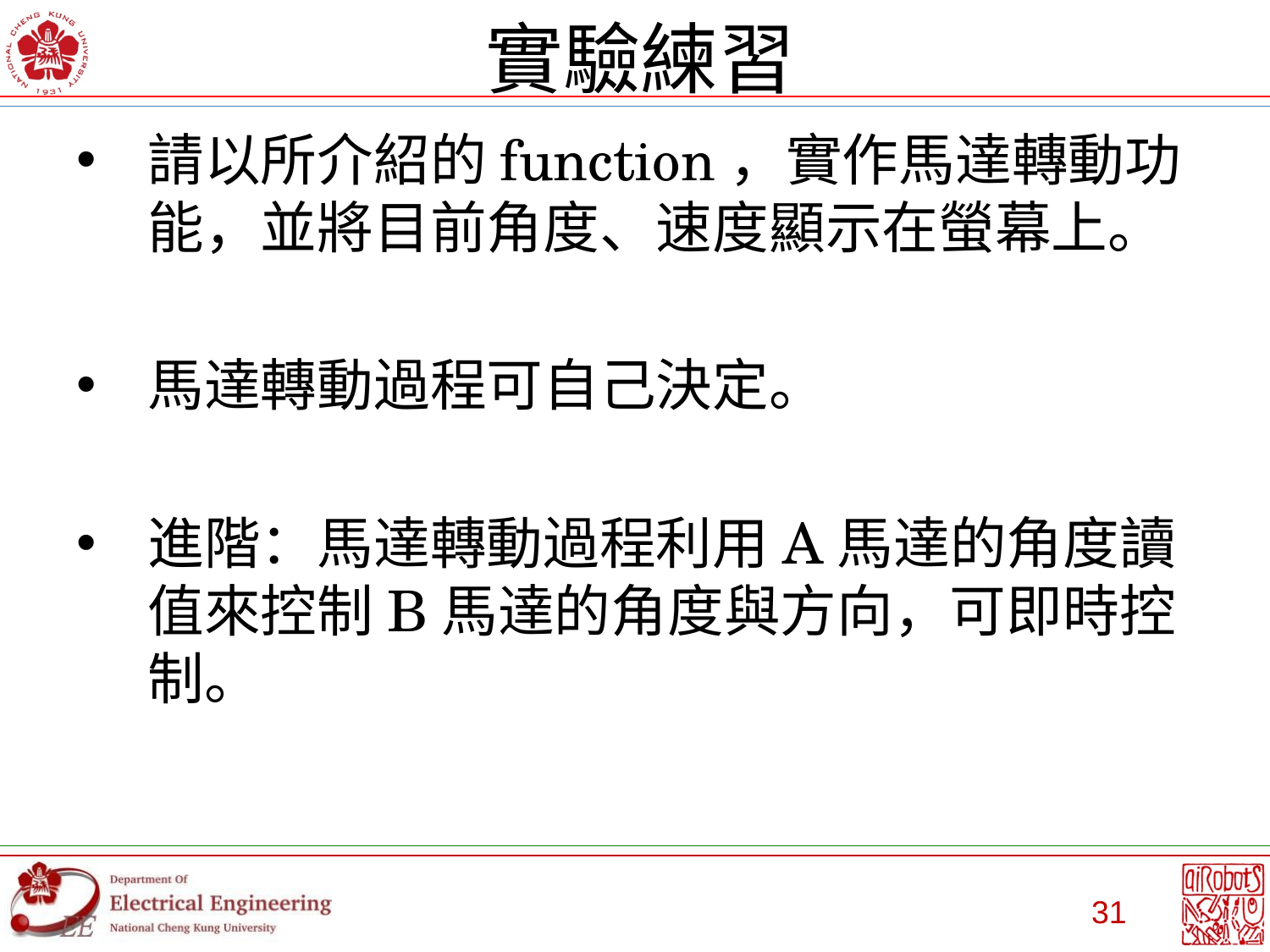

# 實驗練習
請以所介紹的function，實作馬達轉動功能，並將目前角度、速度顯示在螢幕上。

馬達轉動過程可自己決定。

進階：馬達轉動過程利用A馬達的角度讀值來控制B馬達的角度與方向，可即時控制。